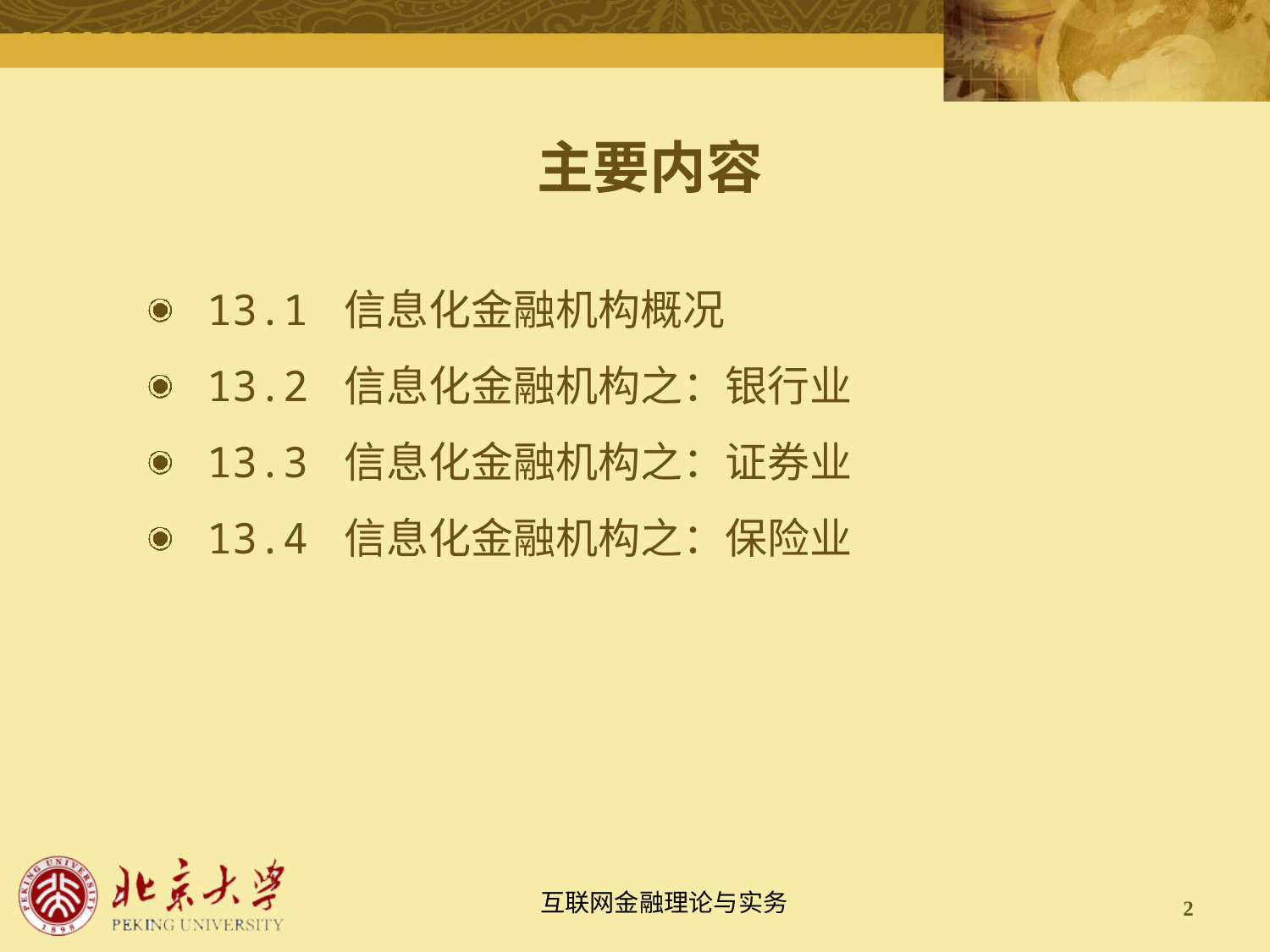

主要内容
 13.1 信息化金融机构概况
 13.2 信息化金融机构之：银行业
 13.3 信息化金融机构之：证券业
 13.4 信息化金融机构之：保险业
2